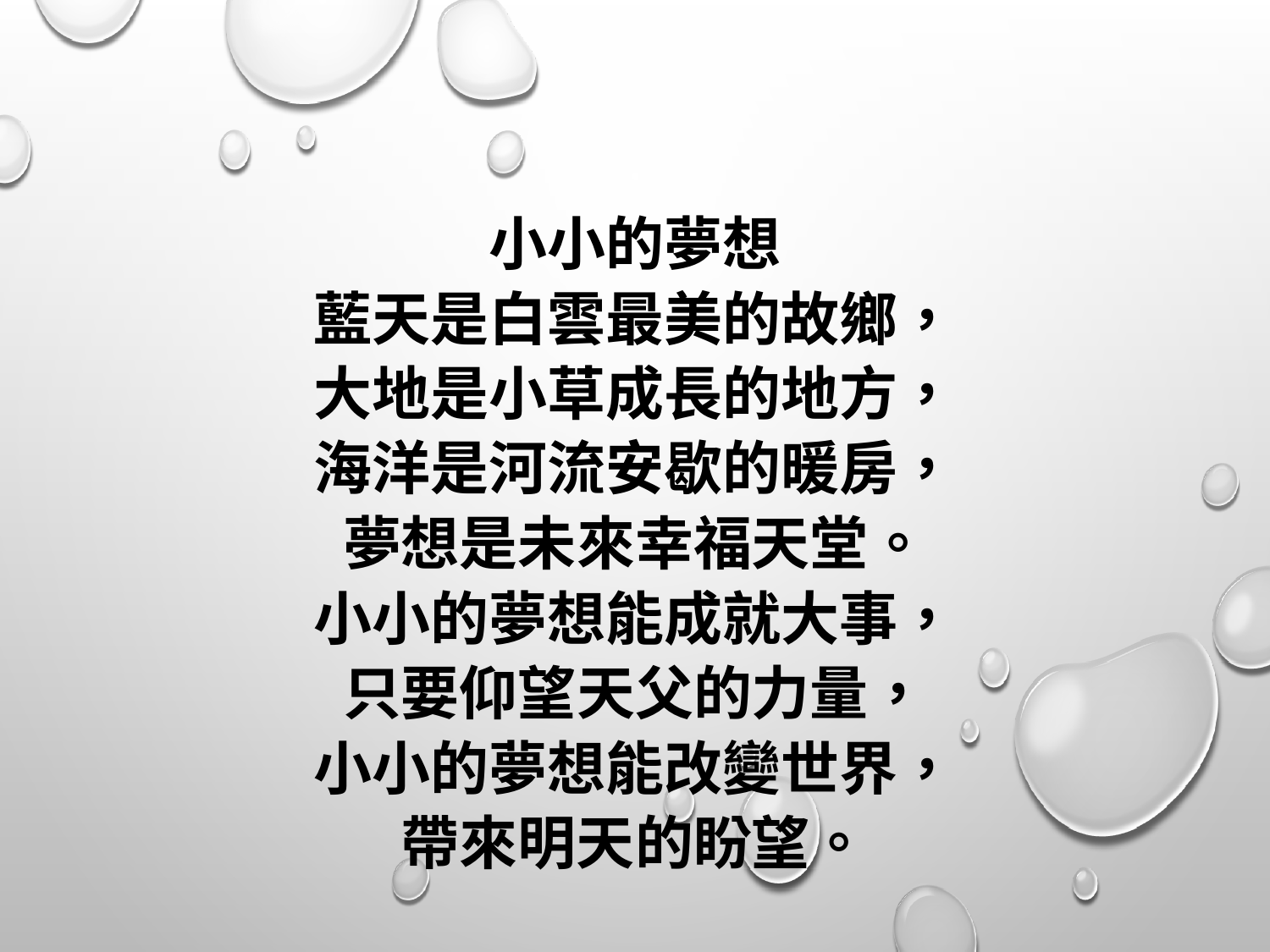

# 小小的夢想 藍天是白雲最美的故鄉， 大地是小草成長的地方， 海洋是河流安歇的暖房， 夢想是未來幸福天堂。 小小的夢想能成就大事， 只要仰望天父的力量， 小小的夢想能改變世界， 帶來明天的盼望。